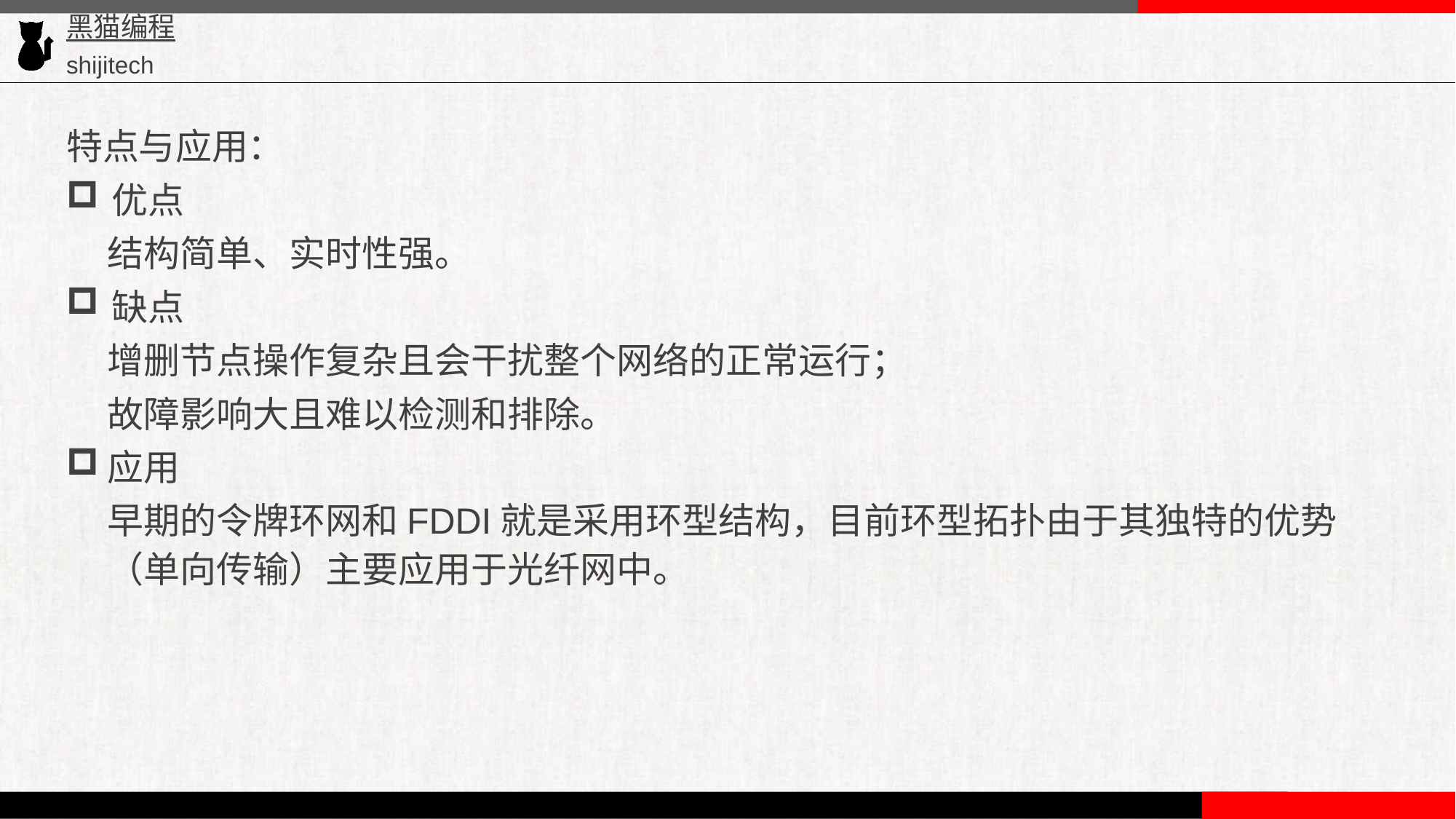

特点与应用：
优点
结构简单、实时性强。
缺点
增删节点操作复杂且会干扰整个网络的正常运行；
故障影响大且难以检测和排除。
应用
早期的令牌环网和FDDI就是采用环型结构，目前环型拓扑由于其独特的优势（单向传输）主要应用于光纤网中。